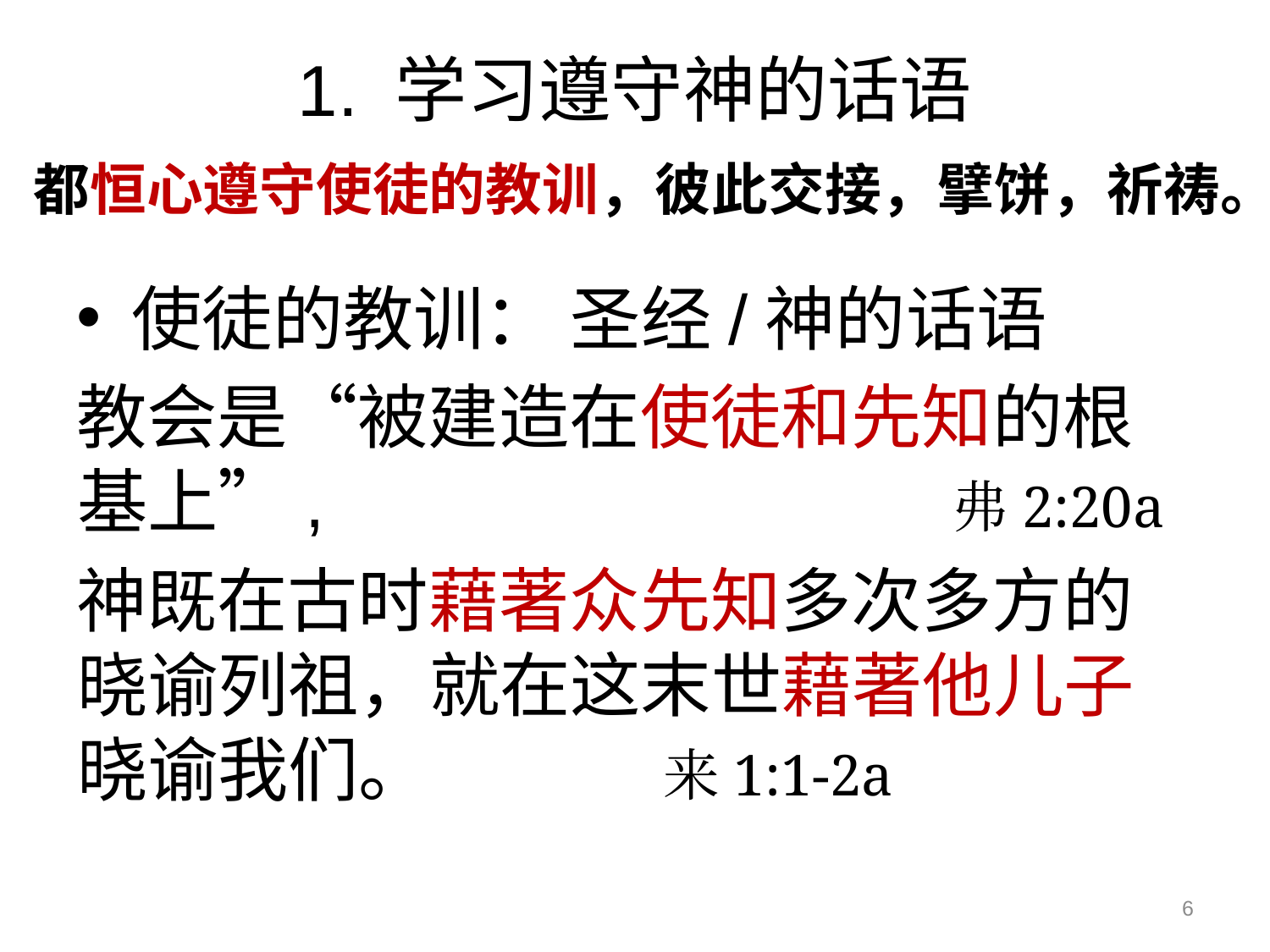

# 1. 学习遵守神的话语
都恒心遵守使徒的教训，彼此交接，擘饼，祈祷。

使徒的教训： 圣经/神的话语
教会是“被建造在使徒和先知的根基上”,                               弗2:20a
神既在古时藉著众先知多次多方的晓谕列祖，就在这末世藉著他儿子晓谕我们。             来1:1-2a
6